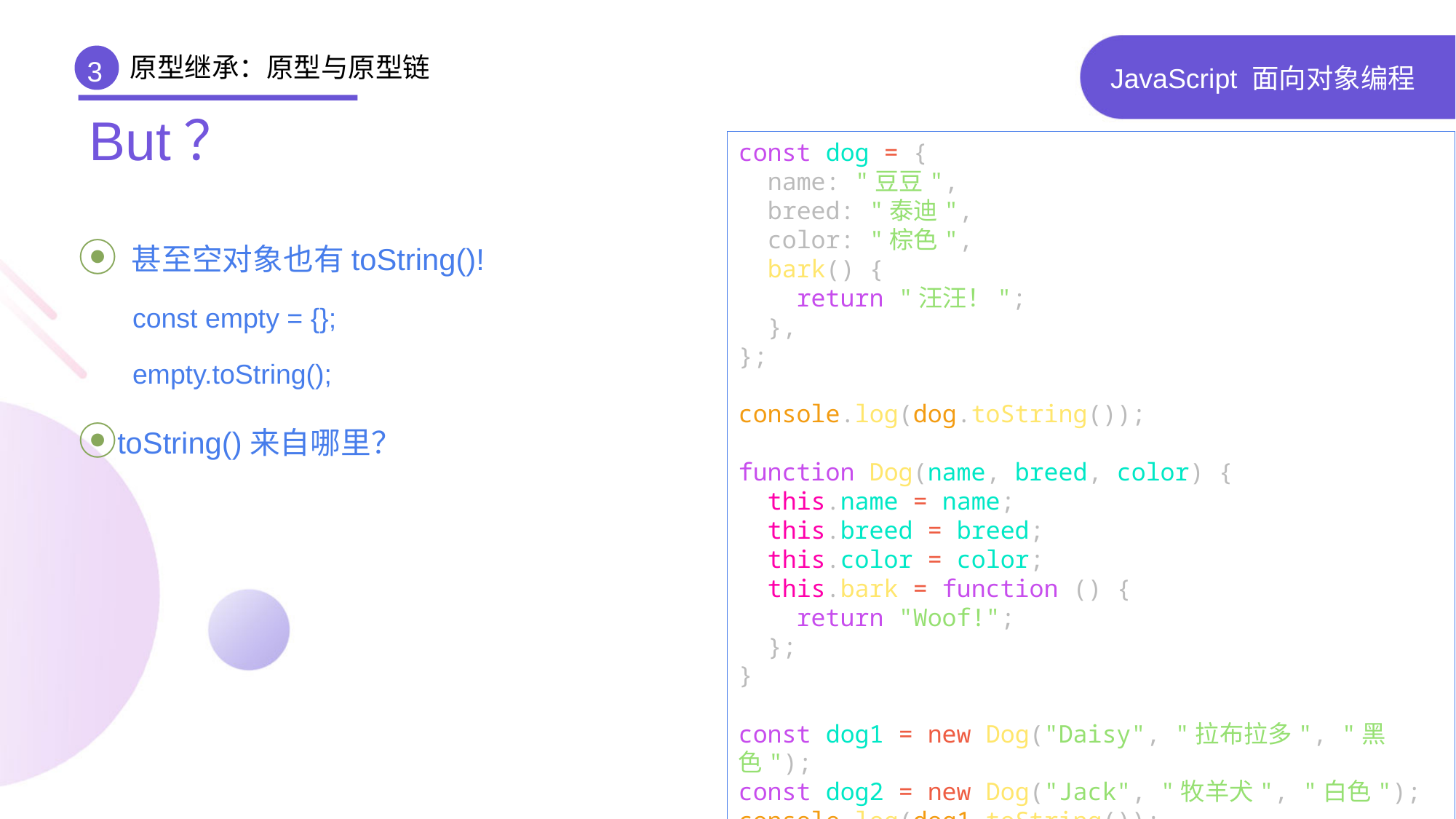

原型继承：原型与原型链
3
# JavaScript 面向对象编程
But？
const dog = {
  name: "豆豆",
  breed: "泰迪",
  color: "棕色",
  bark() {
    return "汪汪！";
  },
};
console.log(dog.toString());
function Dog(name, breed, color) {
  this.name = name;
  this.breed = breed;
  this.color = color;
  this.bark = function () {
    return "Woof!";
  };
}
const dog1 = new Dog("Daisy", "拉布拉多", "黑色");
const dog2 = new Dog("Jack", "牧羊犬", "白色");
console.log(dog1.toString());
 甚至空对象也有toString()!
const empty = {};
empty.toString();
toString()来自哪里？